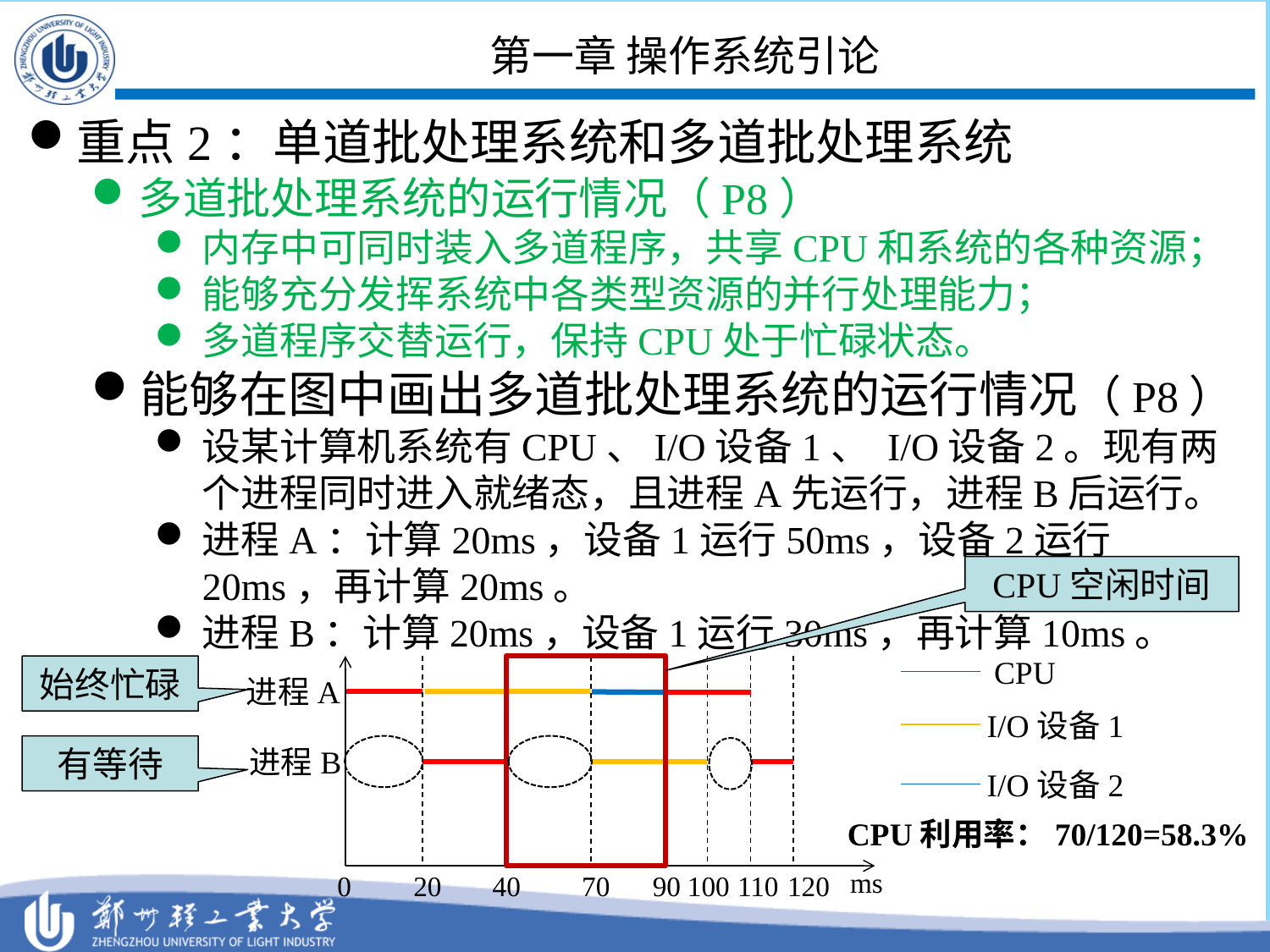

# 第一章 操作系统引论
重点2：单道批处理系统和多道批处理系统
多道批处理系统的运行情况（P8）
内存中可同时装入多道程序，共享CPU和系统的各种资源；
能够充分发挥系统中各类型资源的并行处理能力；
多道程序交替运行，保持CPU处于忙碌状态。
能够在图中画出多道批处理系统的运行情况（P8）
设某计算机系统有CPU、I/O设备1、 I/O设备2。现有两个进程同时进入就绪态，且进程A先运行，进程B后运行。
进程A：计算20ms，设备1运行50ms，设备2运行20ms，再计算20ms。
进程B：计算20ms，设备1运行30ms，再计算10ms。
CPU空闲时间
CPU
始终忙碌

进程A
I/O设备1
有等待
进程B

I/O设备2
CPU利用率：70/120=58.3%
ms
0
20
70
90
100
110
120
40